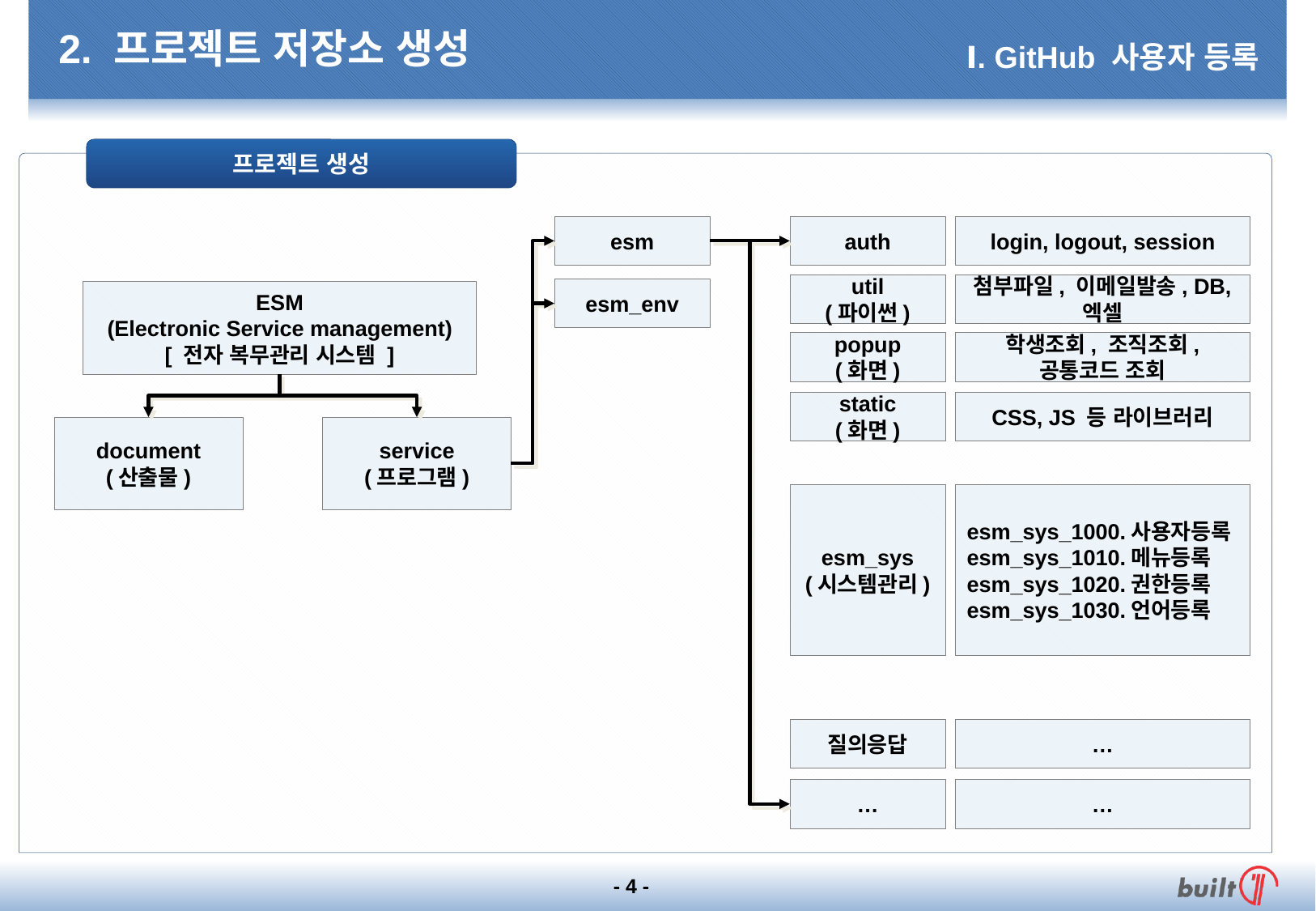

# 2. 프로젝트 저장소 생성
Ⅰ. GitHub 사용자 등록
프로젝트 생성

esm
auth
login, logout, session
util
(파이썬)
첨부파일, 이메일발송, DB, 엑셀
esm_env
ESM
(Electronic Service management)
[ 전자 복무관리 시스템 ]
popup
(화면)
학생조회, 조직조회, 공통코드 조회
static
(화면)
CSS, JS 등 라이브러리
document
(산출물)
service
(프로그램)
esm_sys_1000.사용자등록
esm_sys_1010.메뉴등록
esm_sys_1020.권한등록
esm_sys_1030.언어등록
esm_sys
(시스템관리)
질의응답
…
…
…